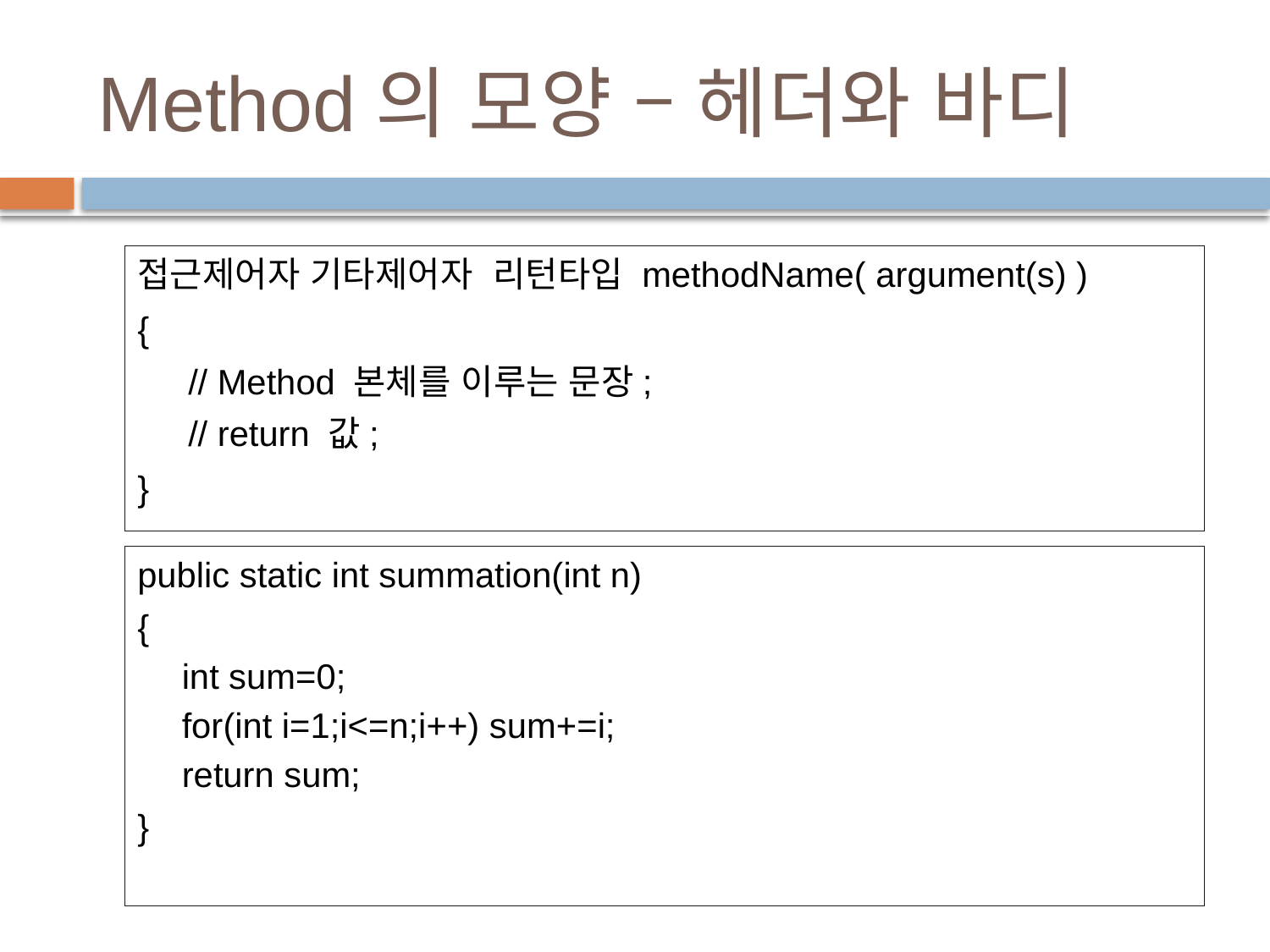

# Method의 모양 – 헤더와 바디
접근제어자 기타제어자  리턴타입 methodName( argument(s) )
{
// Method 본체를 이루는 문장;
// return 값;
}
public static int summation(int n)
{
int sum=0;
for(int i=1;i<=n;i++) sum+=i;
return sum;
}